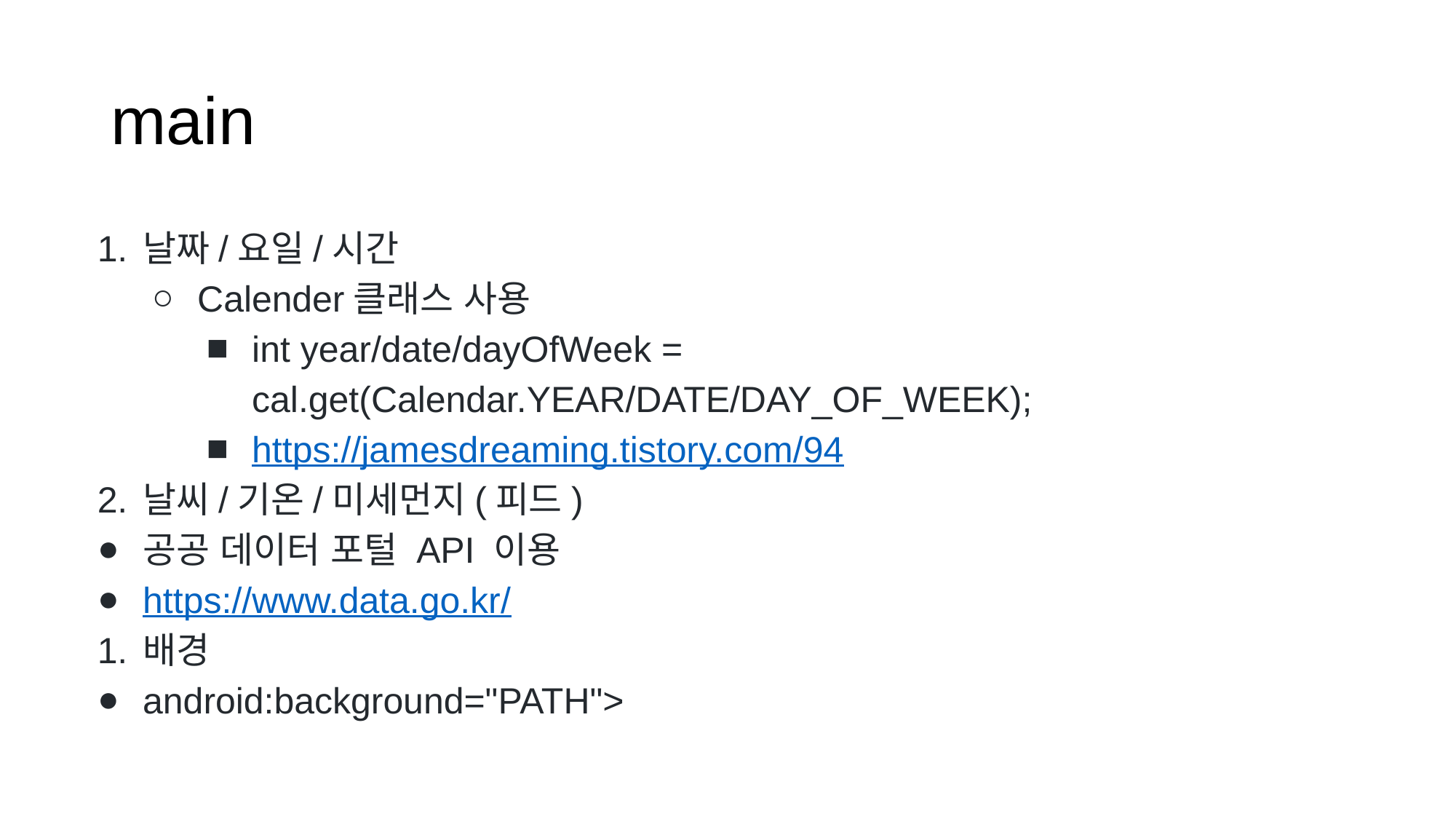

# main
날짜/요일/시간
Calender클래스 사용
int year/date/dayOfWeek = cal.get(Calendar.YEAR/DATE/DAY_OF_WEEK);
https://jamesdreaming.tistory.com/94
날씨/기온/미세먼지(피드)
공공 데이터 포털 API 이용
https://www.data.go.kr/
배경
android:background="PATH">